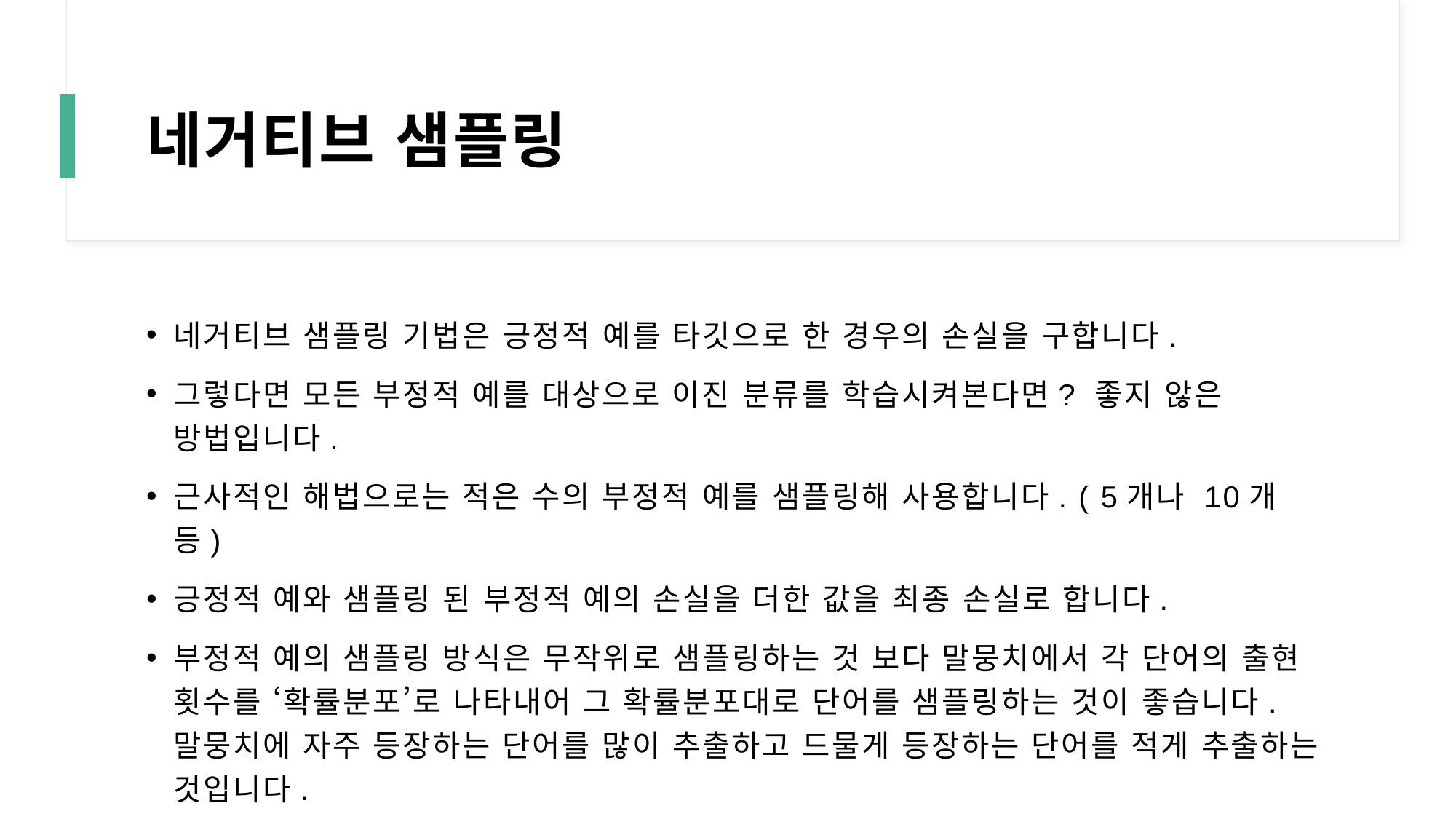

# 네거티브 샘플링
네거티브 샘플링 기법은 긍정적 예를 타깃으로 한 경우의 손실을 구합니다.
그렇다면 모든 부정적 예를 대상으로 이진 분류를 학습시켜본다면? 좋지 않은 방법입니다.
근사적인 해법으로는 적은 수의 부정적 예를 샘플링해 사용합니다. ( 5개나 10개 등)
긍정적 예와 샘플링 된 부정적 예의 손실을 더한 값을 최종 손실로 합니다.
부정적 예의 샘플링 방식은 무작위로 샘플링하는 것 보다 말뭉치에서 각 단어의 출현 횟수를 ‘확률분포’로 나타내어 그 확률분포대로 단어를 샘플링하는 것이 좋습니다. 말뭉치에 자주 등장하는 단어를 많이 추출하고 드물게 등장하는 단어를 적게 추출하는 것입니다.